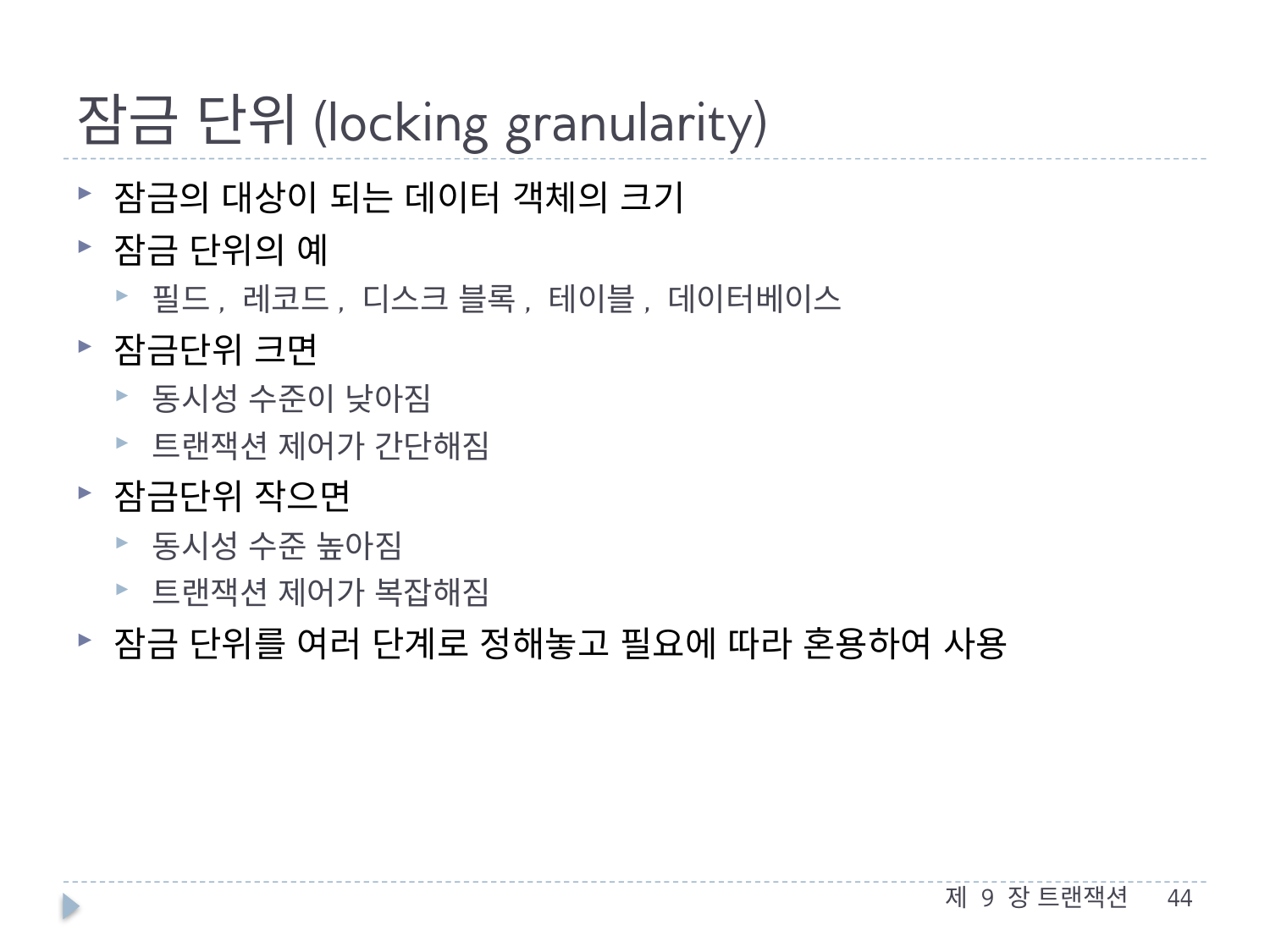

# 잠금 단위(locking granularity)
잠금의 대상이 되는 데이터 객체의 크기
잠금 단위의 예
필드, 레코드, 디스크 블록, 테이블, 데이터베이스
잠금단위 크면
동시성 수준이 낮아짐
트랜잭션 제어가 간단해짐
잠금단위 작으면
동시성 수준 높아짐
트랜잭션 제어가 복잡해짐
잠금 단위를 여러 단계로 정해놓고 필요에 따라 혼용하여 사용
제 9 장 트랜잭션
44